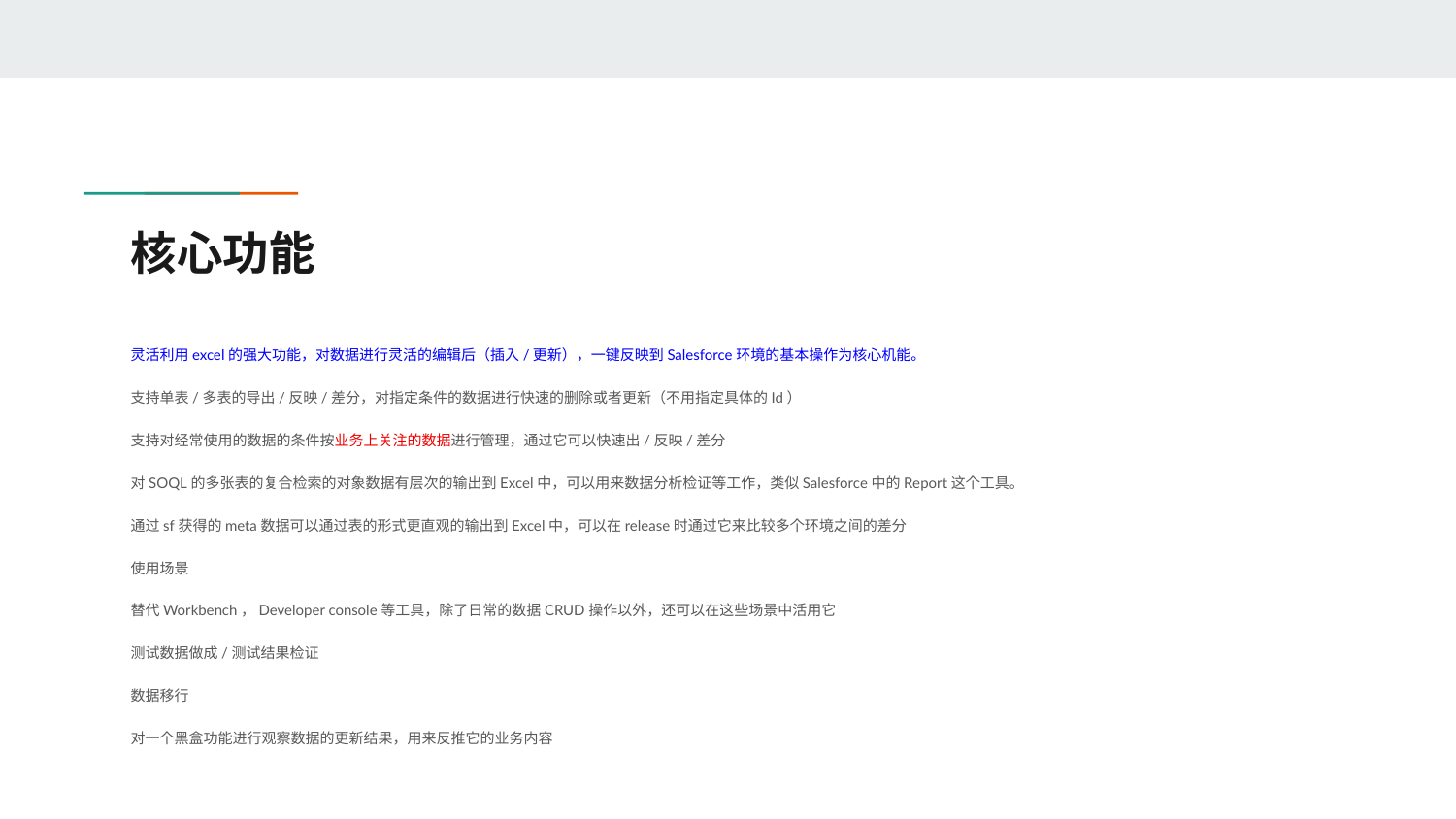

# 核心功能
灵活利用excel的强大功能，对数据进行灵活的编辑后（插入/更新），一键反映到Salesforce环境的基本操作为核心机能。
支持单表/多表的导出/反映/差分，对指定条件的数据进行快速的删除或者更新（不用指定具体的Id）
支持对经常使用的数据的条件按业务上关注的数据进行管理，通过它可以快速出/反映/差分
对SOQL的多张表的复合检索的对象数据有层次的输出到Excel中，可以用来数据分析检证等工作，类似Salesforce中的Report这个工具。
通过sf获得的meta数据可以通过表的形式更直观的输出到Excel中，可以在release时通过它来比较多个环境之间的差分
使用场景
替代Workbench，Developer console等工具，除了日常的数据CRUD操作以外，还可以在这些场景中活用它
测试数据做成/测试结果检证
数据移行
对一个黑盒功能进行观察数据的更新结果，用来反推它的业务内容